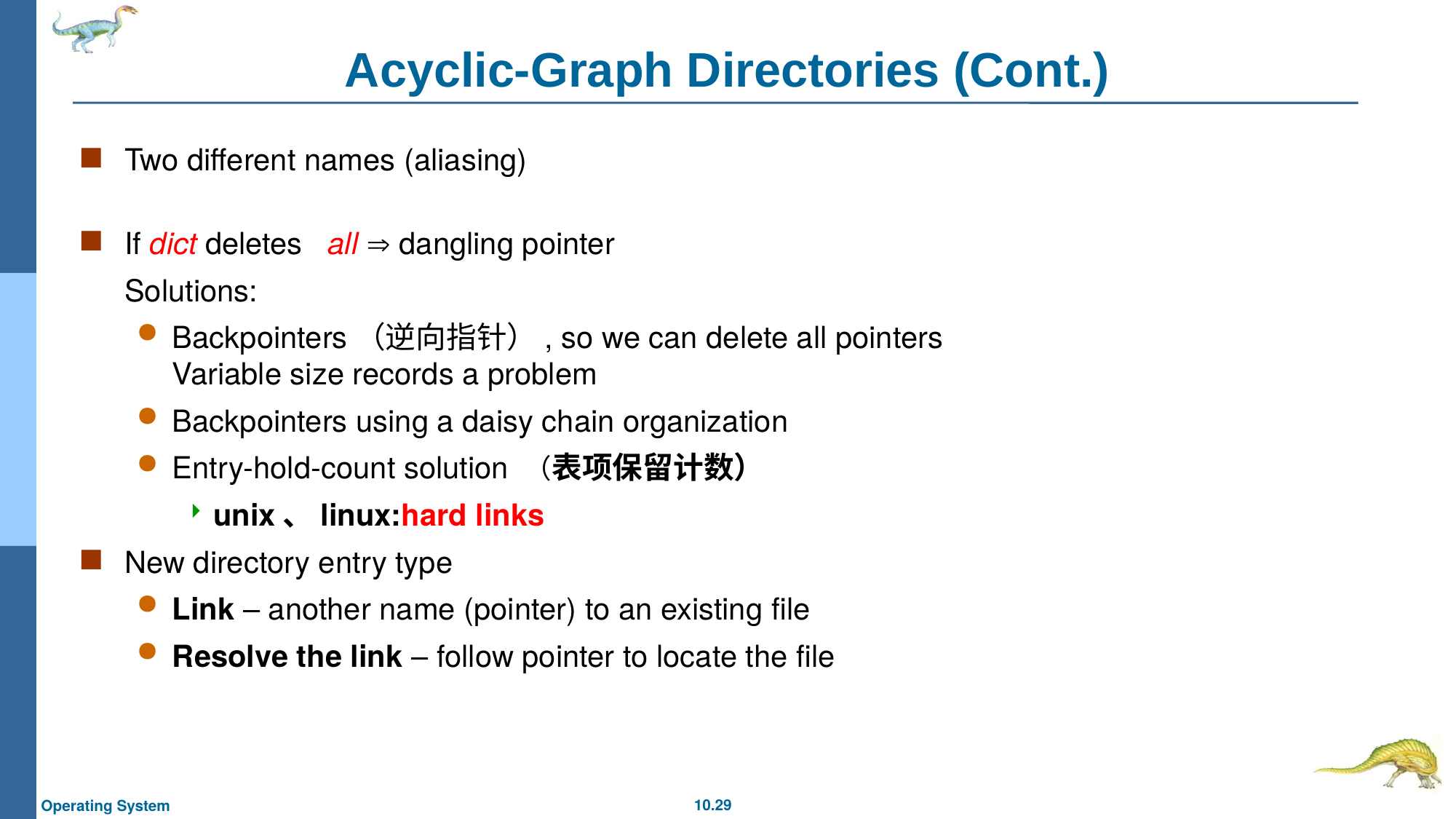

# Acyclic-Graph Directories (Cont.)
Two different names (aliasing)
If dict deletes   all ⇒ dangling pointer
	Solutions:
Backpointers（逆向指针）, so we can delete all pointers
Variable size records a problem
Backpointers using a daisy chain organization
Entry-hold-count solution （表项保留计数）
unix、linux:hard links
New directory entry type
Link – another name (pointer) to an existing file
Resolve the link – follow pointer to locate the file